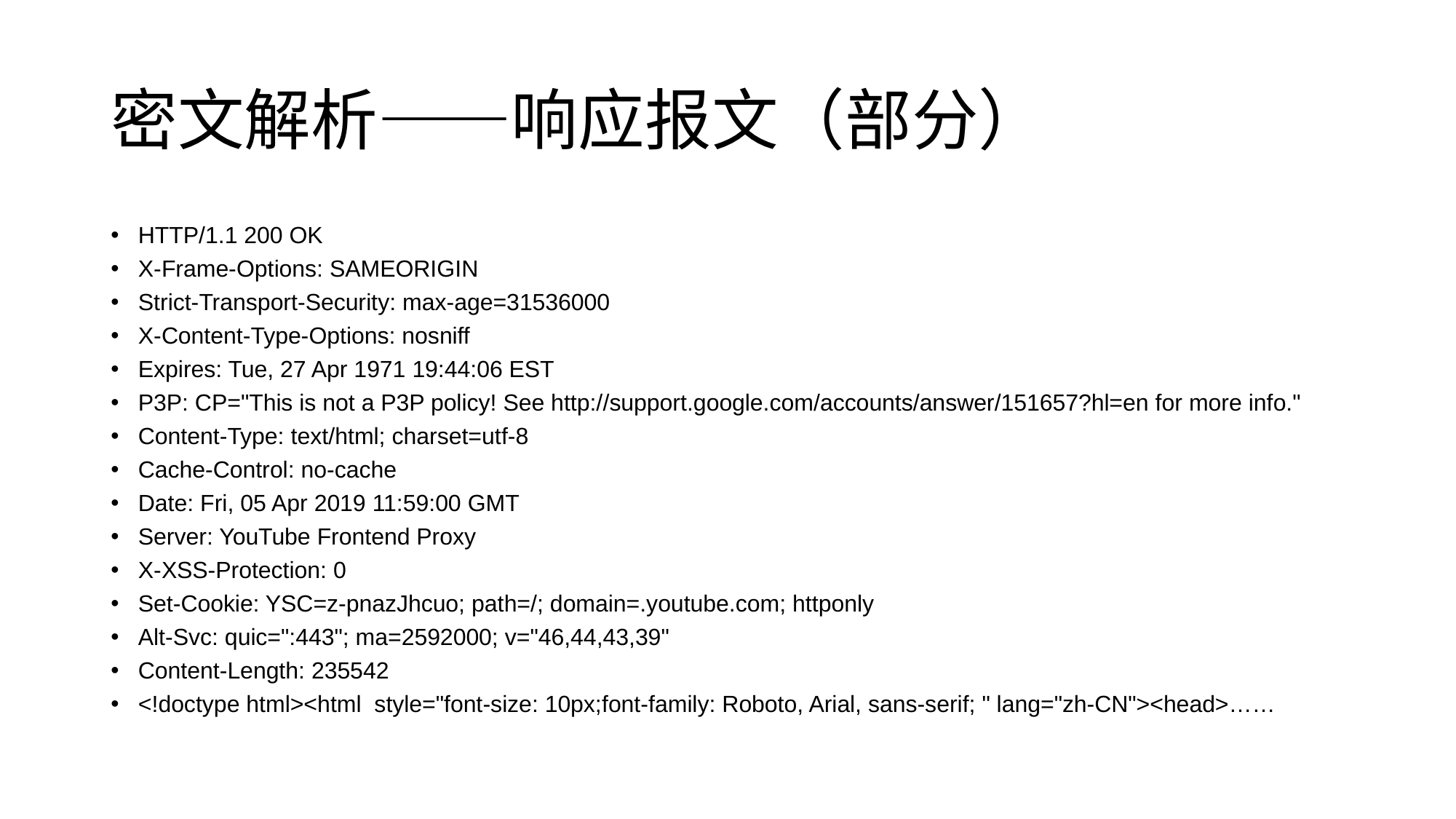

# 密文解析——响应报文（部分）
HTTP/1.1 200 OK
X-Frame-Options: SAMEORIGIN
Strict-Transport-Security: max-age=31536000
X-Content-Type-Options: nosniff
Expires: Tue, 27 Apr 1971 19:44:06 EST
P3P: CP="This is not a P3P policy! See http://support.google.com/accounts/answer/151657?hl=en for more info."
Content-Type: text/html; charset=utf-8
Cache-Control: no-cache
Date: Fri, 05 Apr 2019 11:59:00 GMT
Server: YouTube Frontend Proxy
X-XSS-Protection: 0
Set-Cookie: YSC=z-pnazJhcuo; path=/; domain=.youtube.com; httponly
Alt-Svc: quic=":443"; ma=2592000; v="46,44,43,39"
Content-Length: 235542
<!doctype html><html  style="font-size: 10px;font-family: Roboto, Arial, sans-serif; " lang="zh-CN"><head>……